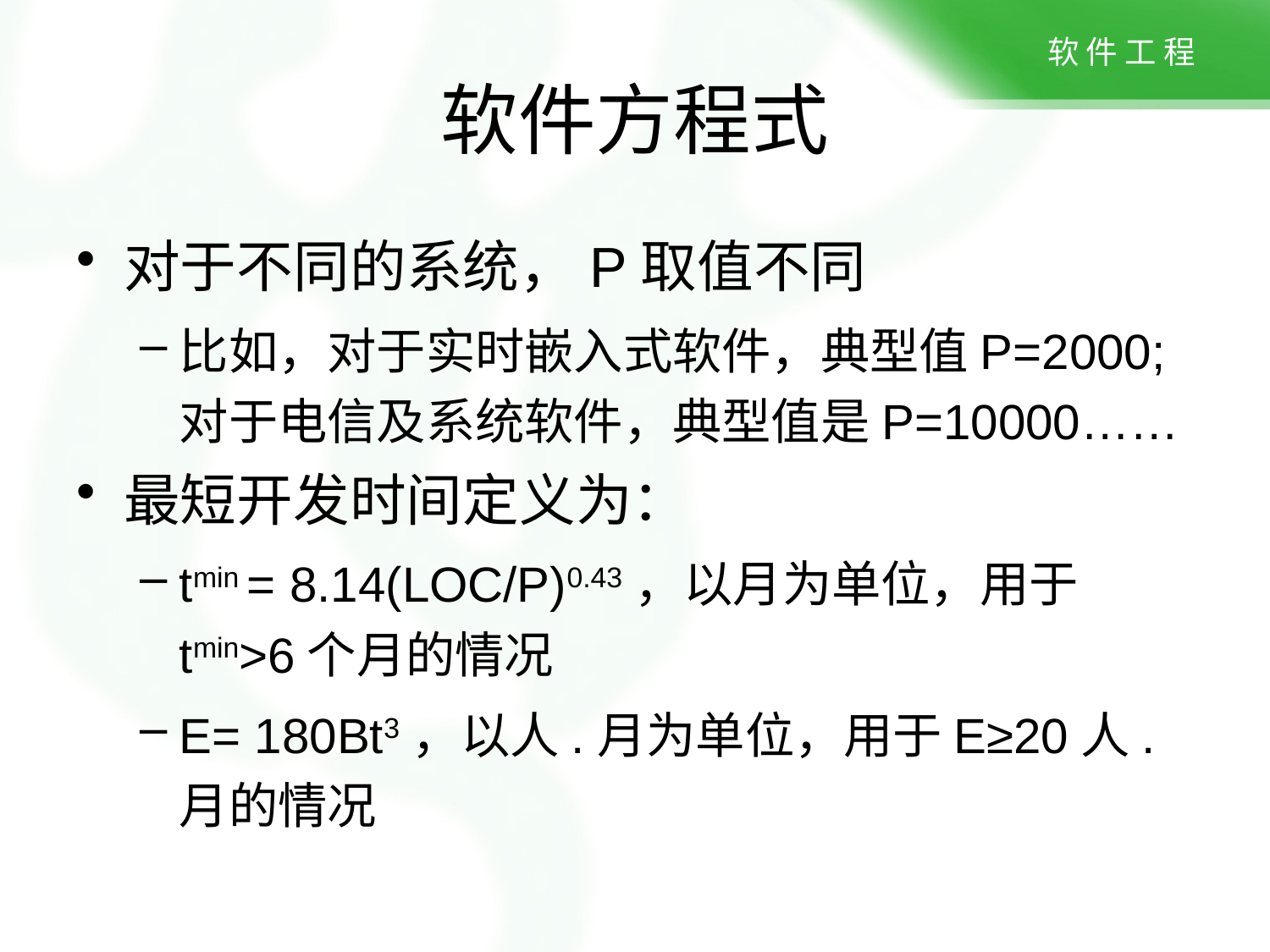

# 软件方程式
对于不同的系统，P取值不同
比如，对于实时嵌入式软件，典型值P=2000;对于电信及系统软件，典型值是P=10000……
最短开发时间定义为：
tmin = 8.14(LOC/P)0.43，以月为单位，用于tmin>6个月的情况
E= 180Bt3，以人.月为单位，用于E≥20人.月的情况